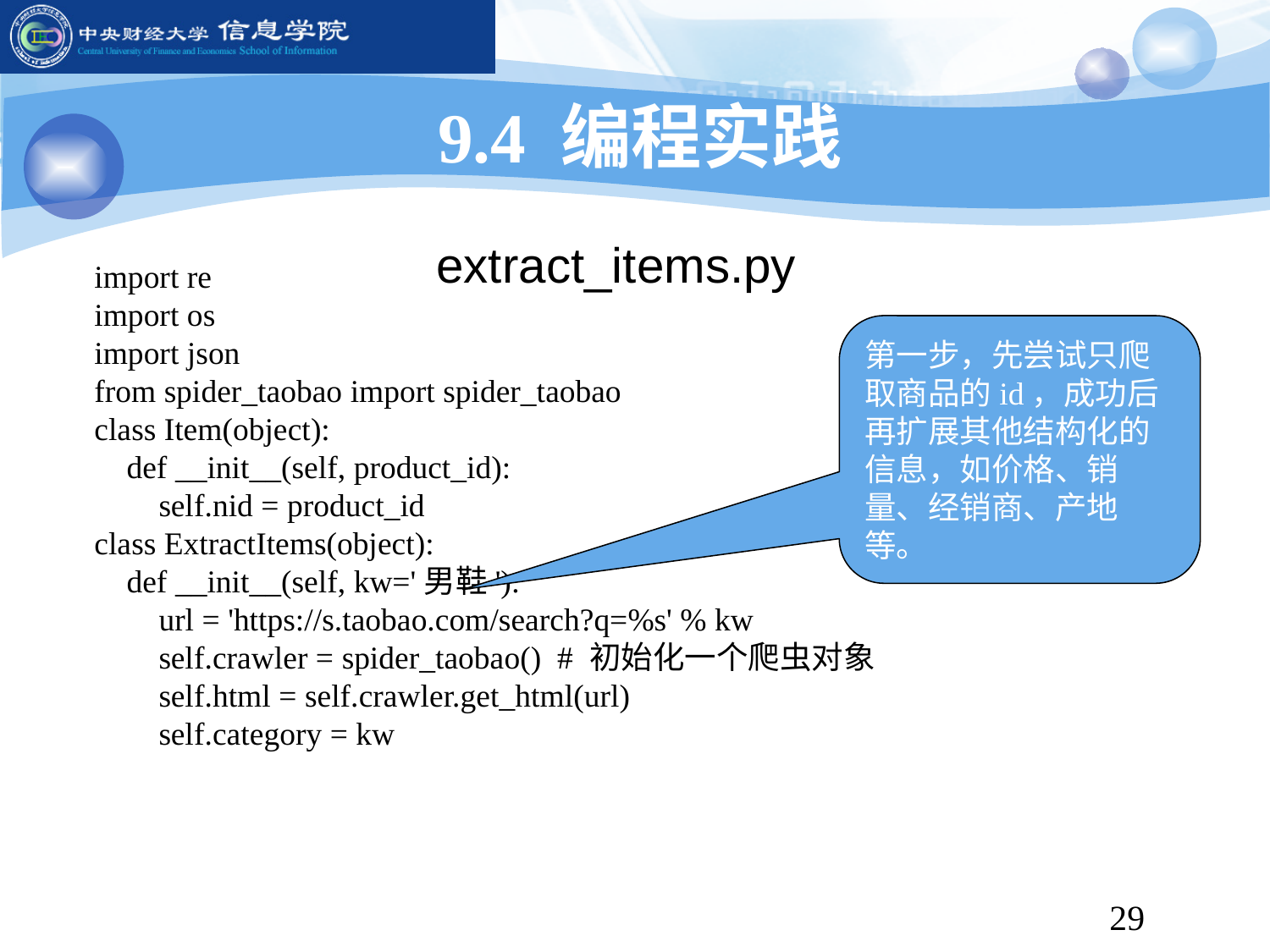

9.4 编程实践
extract_items.py
import re
import os
import json
from spider_taobao import spider_taobao
class Item(object):
    def __init__(self, product_id):
        self.nid = product_id
class ExtractItems(object):
    def __init__(self, kw='男鞋'):
        url = 'https://s.taobao.com/search?q=%s' % kw
        self.crawler = spider_taobao()  # 初始化一个爬虫对象
        self.html = self.crawler.get_html(url)
        self.category = kw
第一步，先尝试只爬取商品的id，成功后再扩展其他结构化的信息，如价格、销量、经销商、产地等。